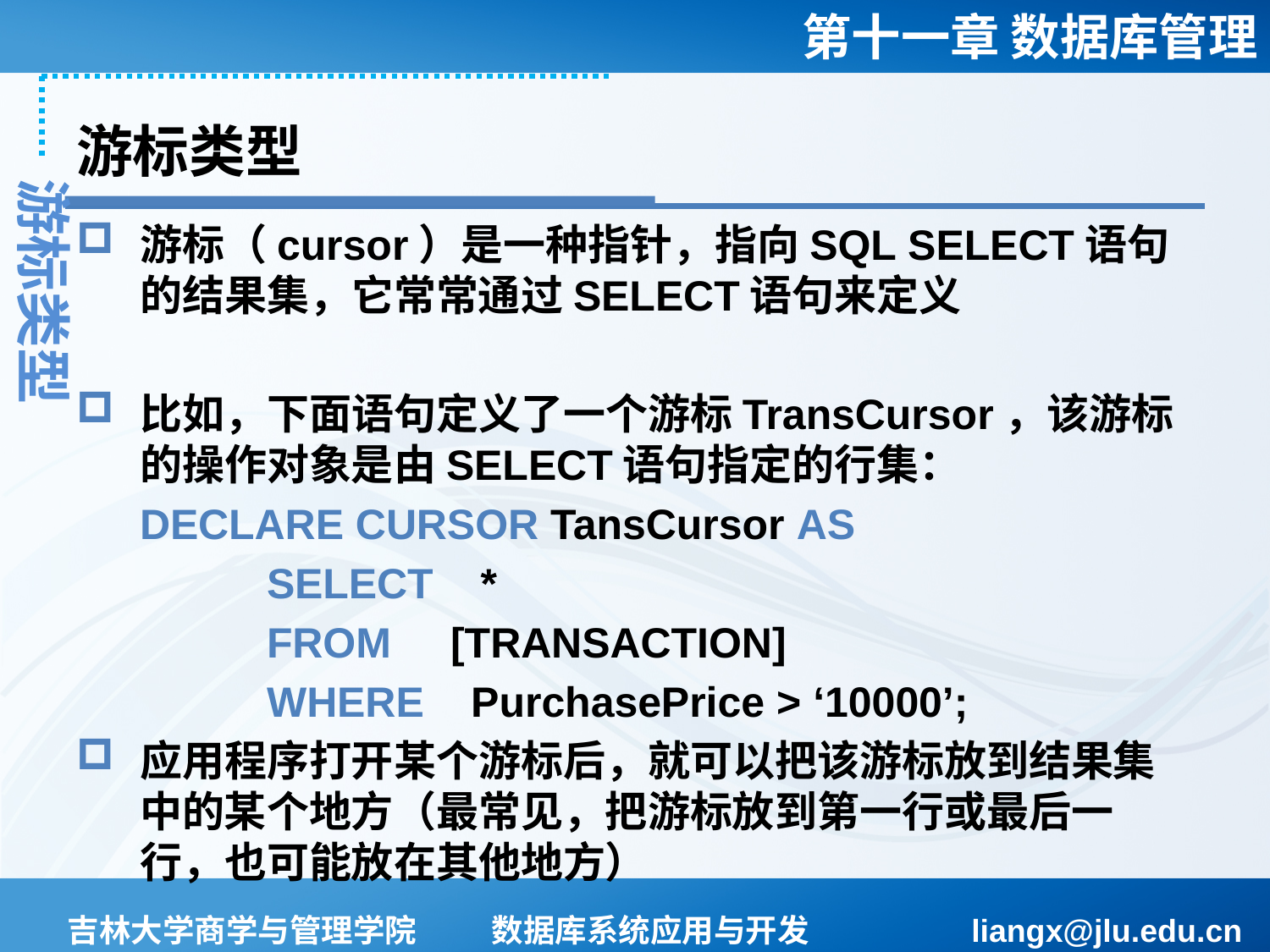

# 游标类型
游标类型
游标（cursor）是一种指针，指向SQL SELECT语句的结果集，它常常通过SELECT语句来定义

比如，下面语句定义了一个游标TransCursor，该游标的操作对象是由SELECT语句指定的行集：
	DECLARE CURSOR TansCursor AS
		SELECT    *
		FROM     [TRANSACTION]
		WHERE    PurchasePrice > ‘10000’;
应用程序打开某个游标后，就可以把该游标放到结果集中的某个地方（最常见，把游标放到第一行或最后一行，也可能放在其他地方）